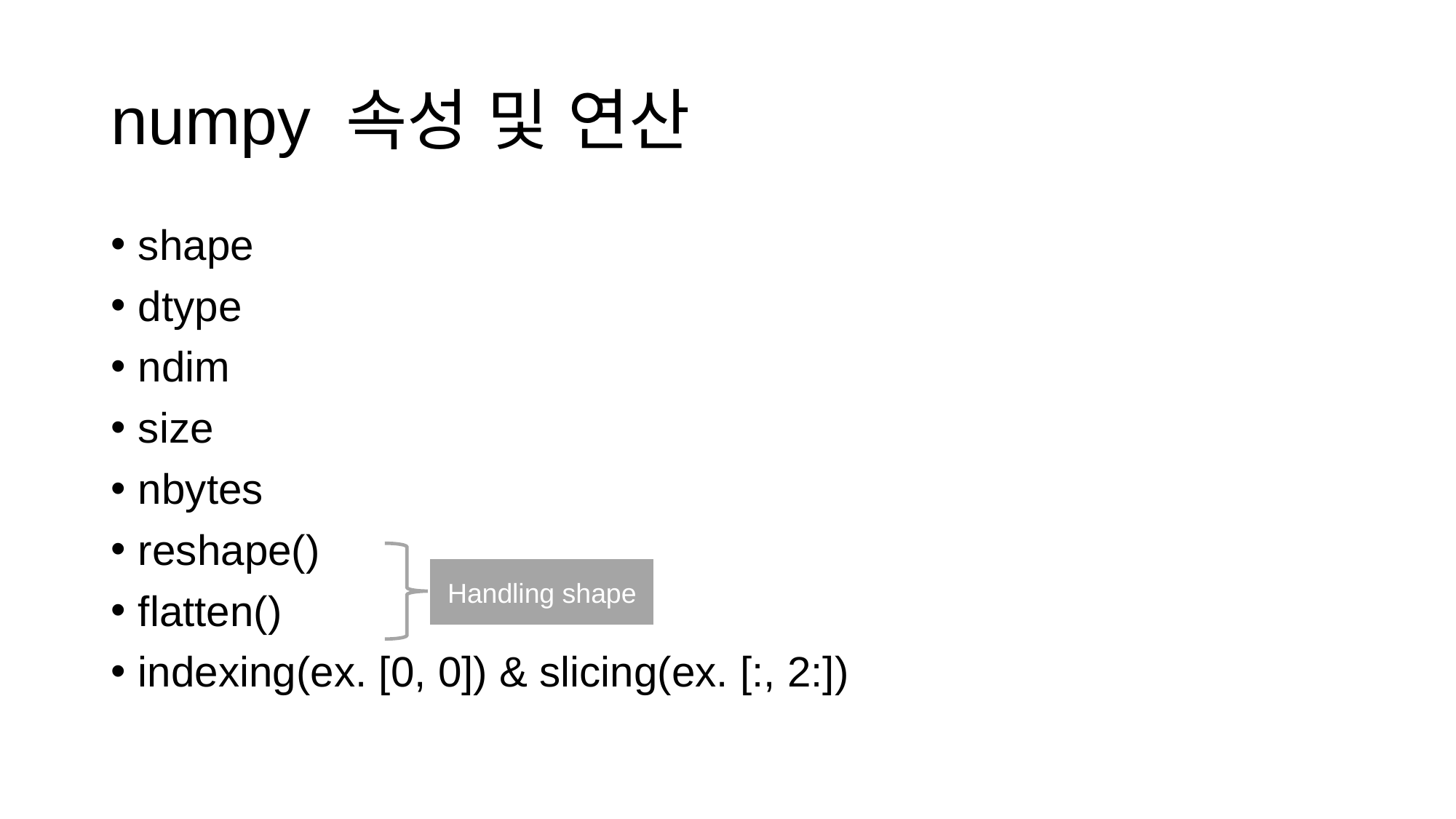

# numpy 속성 및 연산
shape
dtype
ndim
size
nbytes
reshape()
flatten()
indexing(ex. [0, 0]) & slicing(ex. [:, 2:])

Handling shape